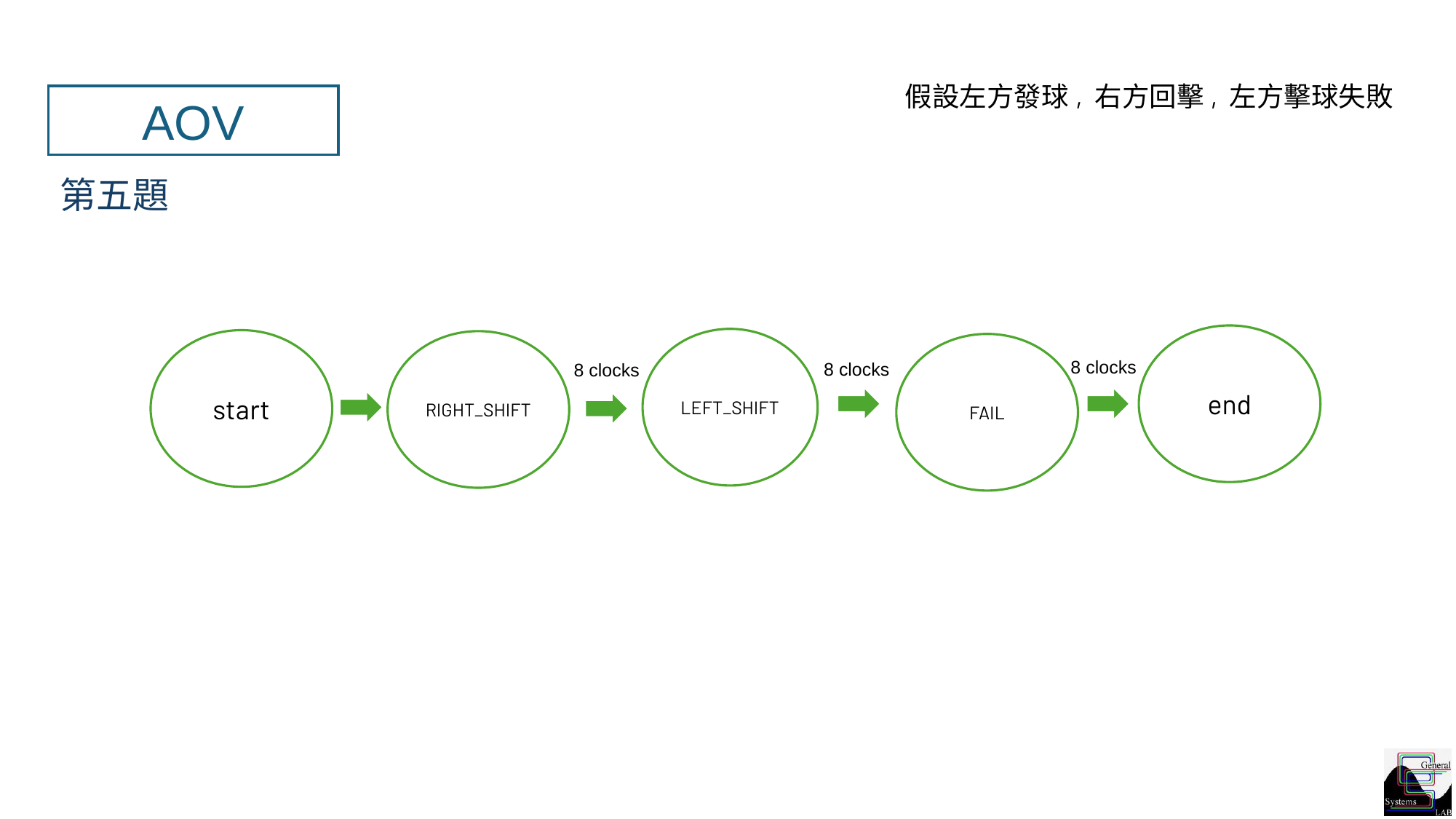

假設左方發球, 右方回擊, 左方擊球失敗
AOV
第五題
end
LEFT_SHIFT
start
RIGHT_SHIFT
FAIL
8 clocks
8 clocks
8 clocks